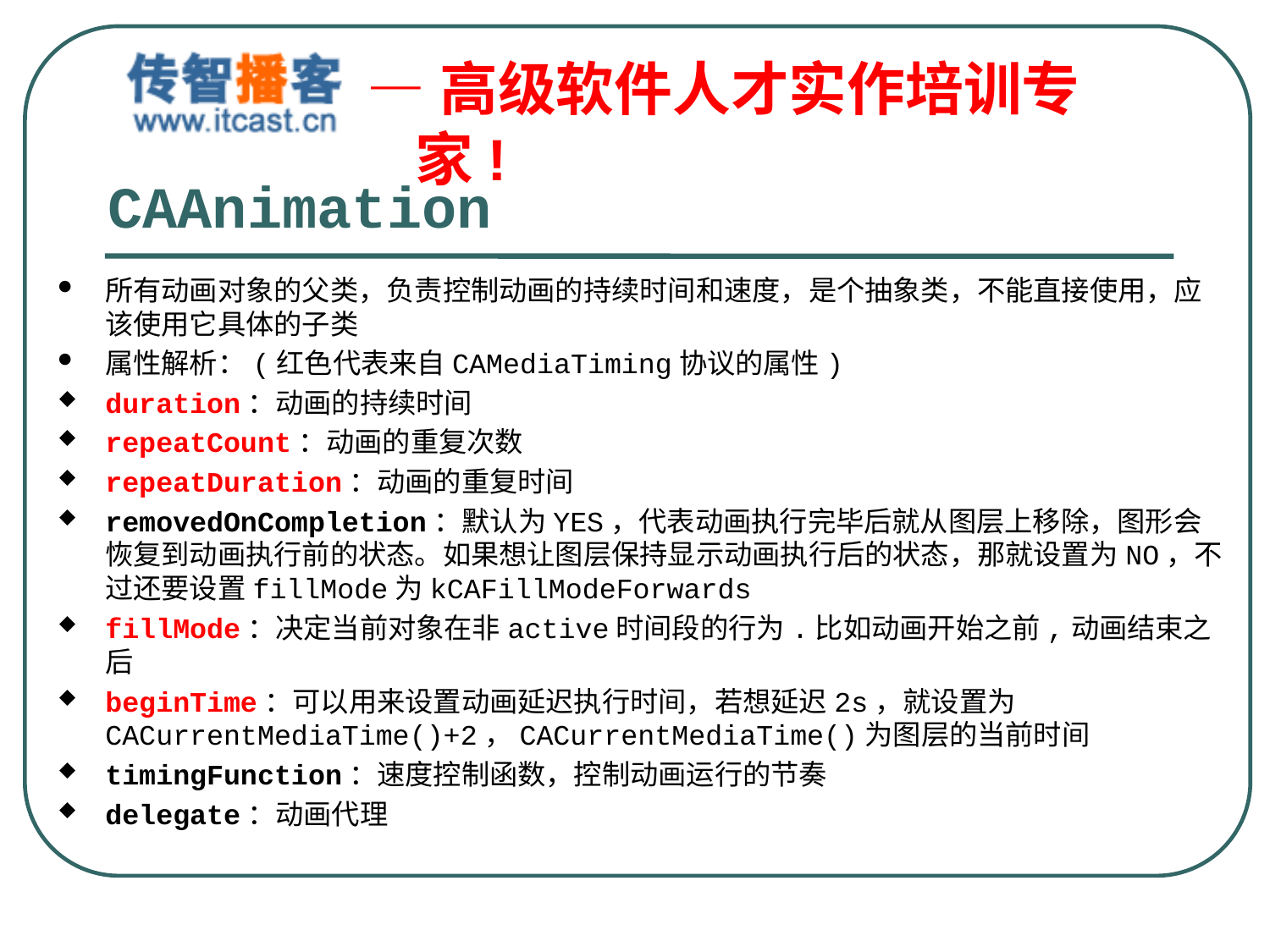

# CAAnimation
所有动画对象的父类，负责控制动画的持续时间和速度，是个抽象类，不能直接使用，应该使用它具体的子类
属性解析：(红色代表来自CAMediaTiming协议的属性)
duration：动画的持续时间
repeatCount：动画的重复次数
repeatDuration：动画的重复时间
removedOnCompletion：默认为YES，代表动画执行完毕后就从图层上移除，图形会恢复到动画执行前的状态。如果想让图层保持显示动画执行后的状态，那就设置为NO，不过还要设置fillMode为kCAFillModeForwards
fillMode：决定当前对象在非active时间段的行为.比如动画开始之前,动画结束之后
beginTime：可以用来设置动画延迟执行时间，若想延迟2s，就设置为CACurrentMediaTime()+2，CACurrentMediaTime()为图层的当前时间
timingFunction：速度控制函数，控制动画运行的节奏
delegate：动画代理